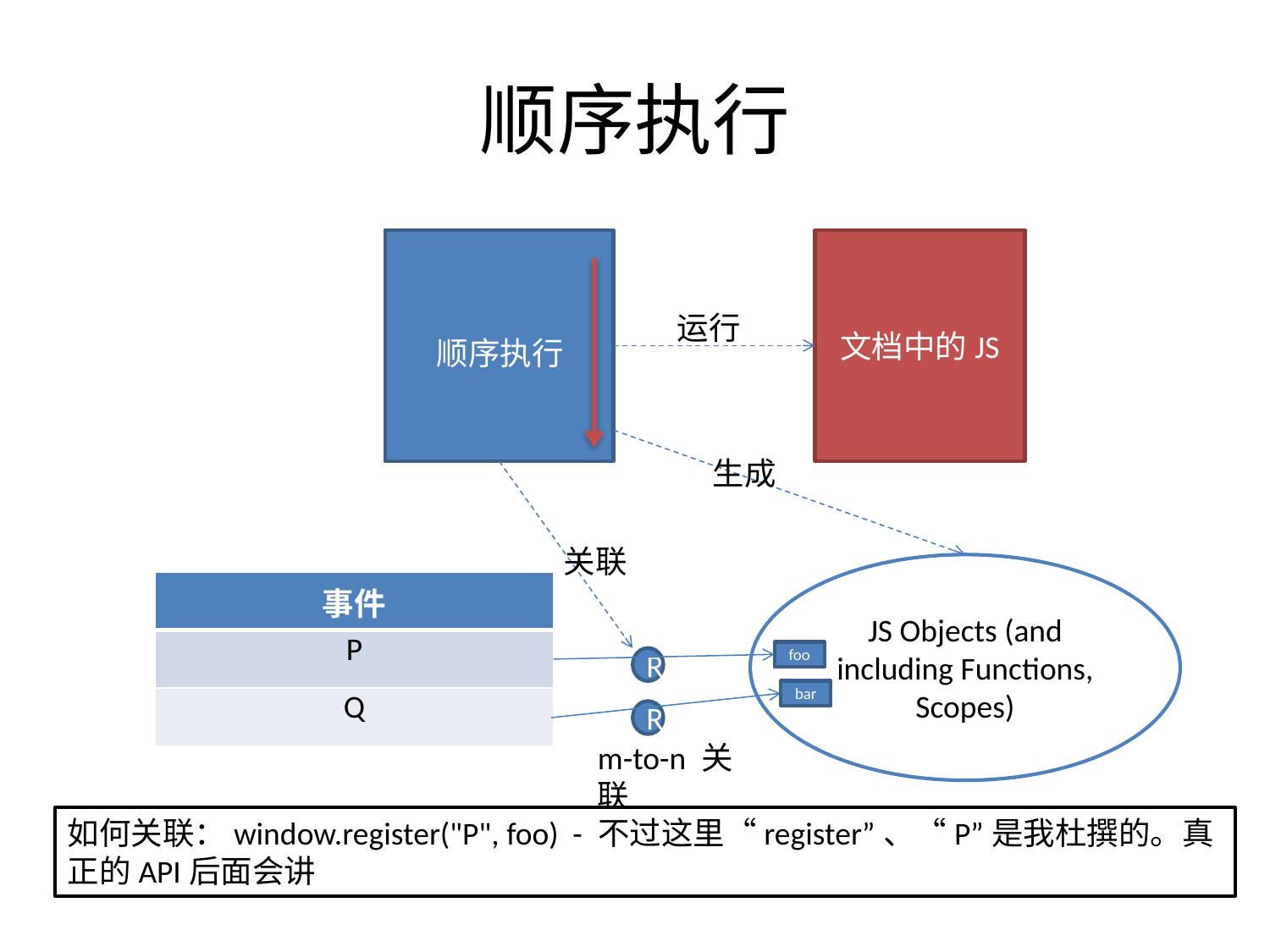

# 顺序执行

文档中的JS
运行
顺序执行
生成
关联
JS Objects (and including Functions, Scopes)
| 事件 |
| --- |
| P |
| Q |
foo
R
bar
R
m-to-n 关联
如何关联：window.register("P", foo)  - 不过这里“register”、“P”是我杜撰的。真正的API后面会讲